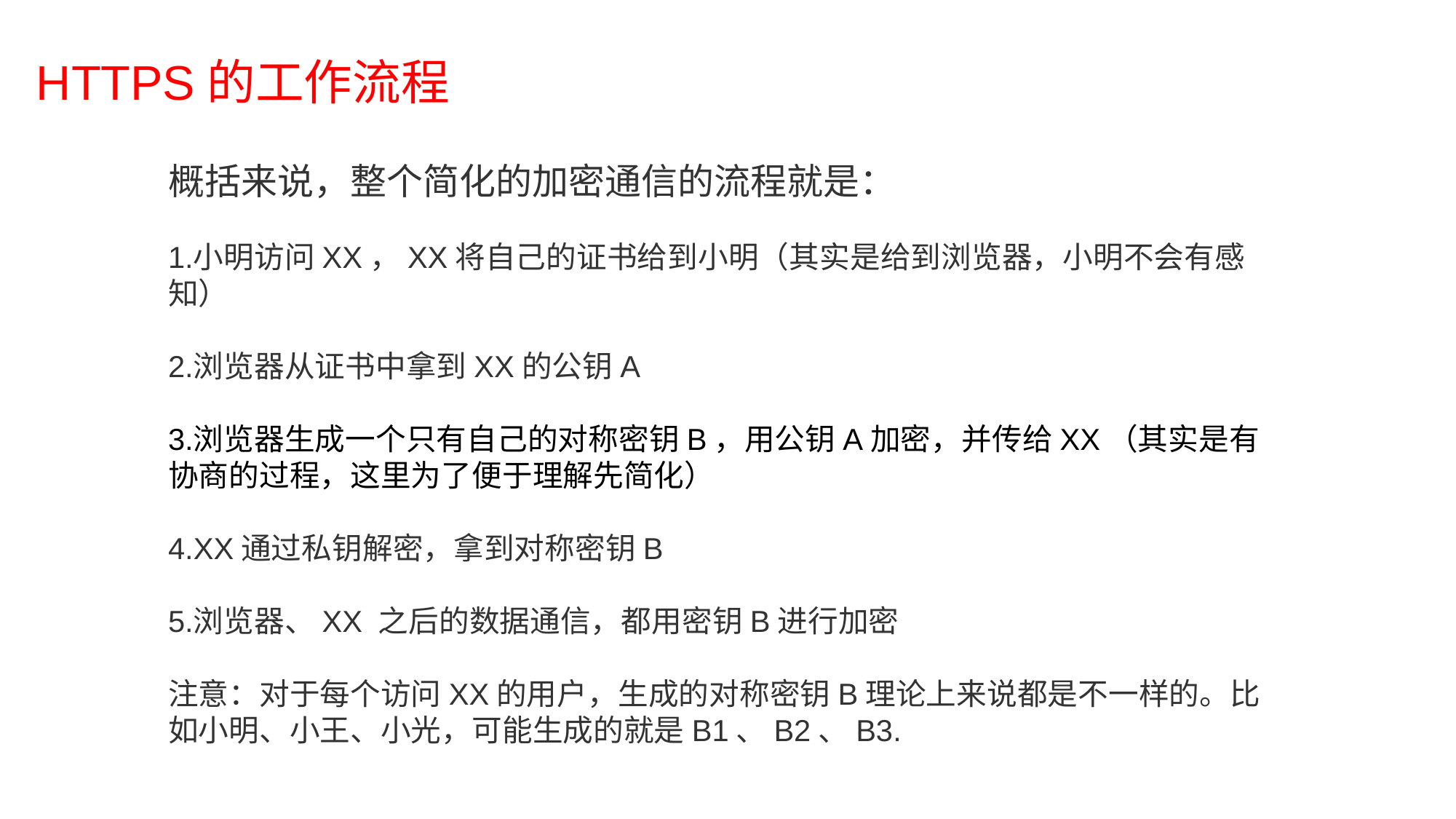

HTTPS的工作流程
概括来说，整个简化的加密通信的流程就是：

小明访问XX，XX将自己的证书给到小明（其实是给到浏览器，小明不会有感知）

浏览器从证书中拿到XX的公钥A

浏览器生成一个只有自己的对称密钥B，用公钥A加密，并传给XX（其实是有协商的过程，这里为了便于理解先简化）

XX通过私钥解密，拿到对称密钥B

浏览器、XX 之后的数据通信，都用密钥B进行加密

注意：对于每个访问XX的用户，生成的对称密钥B理论上来说都是不一样的。比如小明、小王、小光，可能生成的就是B1、B2、B3.